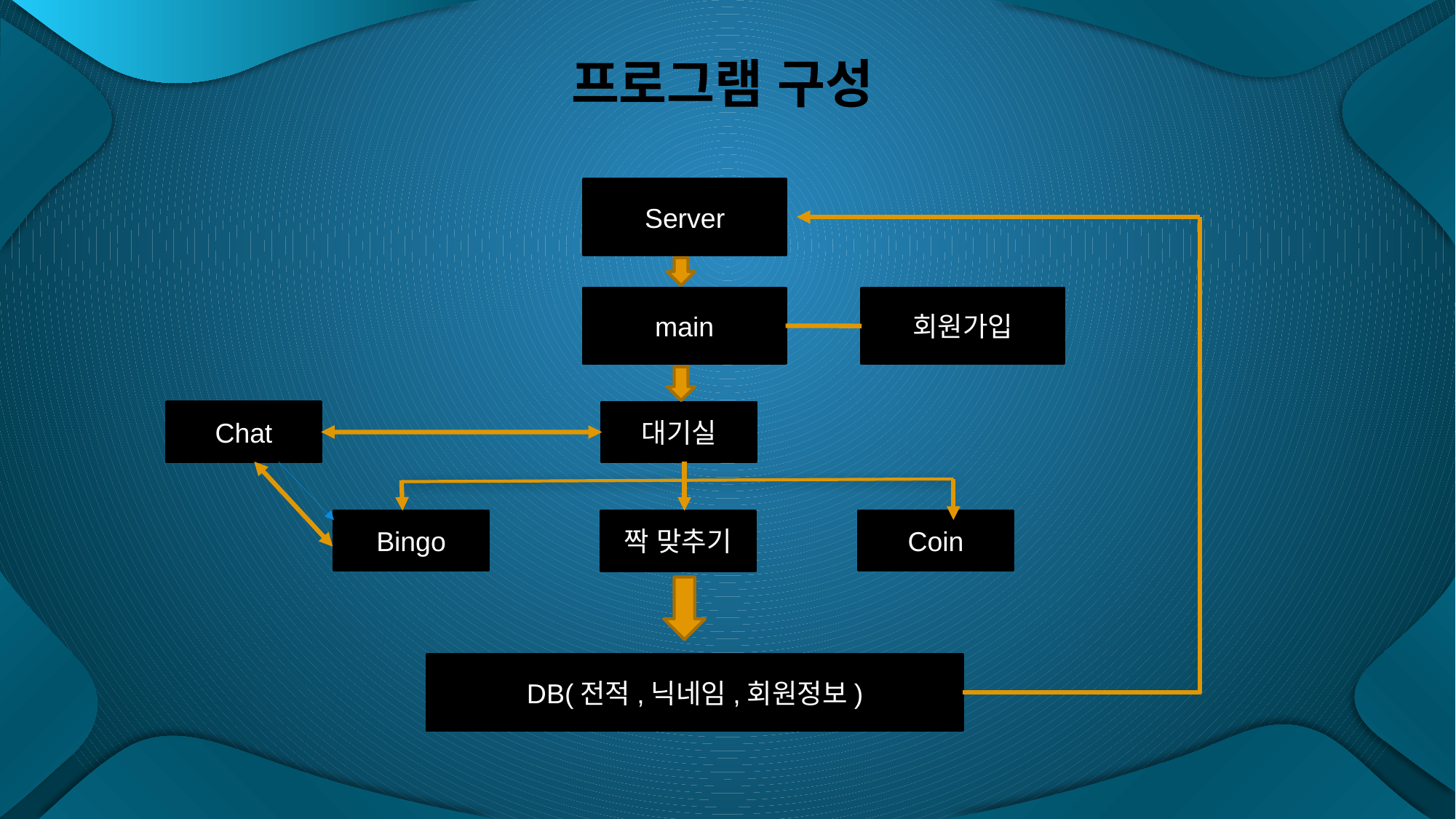

# 프로그램 구성

Server

main
회원가입

Chat
대기실
Coin
Bingo
짝 맞추기

DB(전적,닉네임,회원정보)